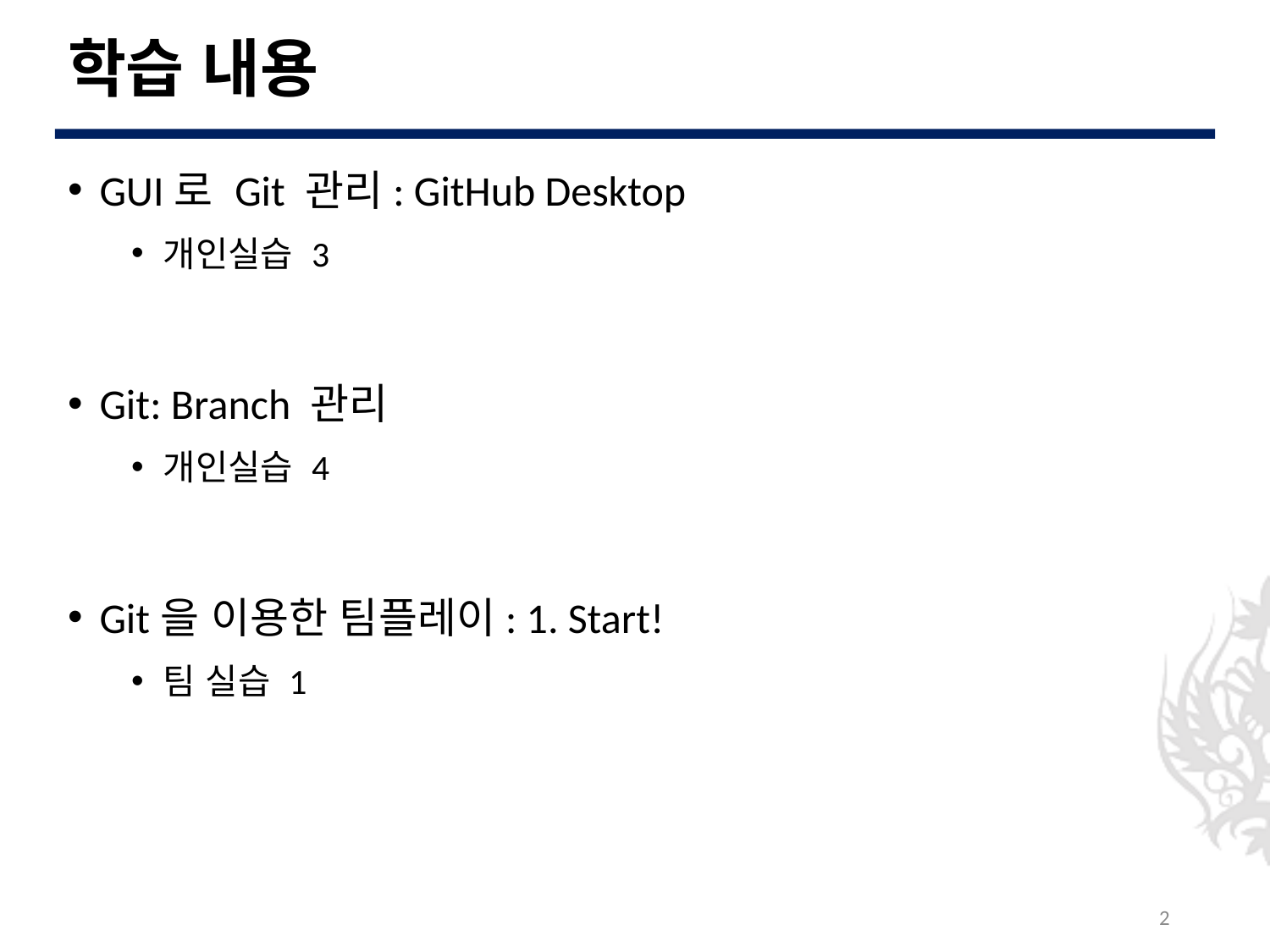

# 학습 내용
GUI로 Git 관리: GitHub Desktop
개인실습 3

Git: Branch 관리
개인실습 4

Git을 이용한 팀플레이: 1. Start!
팀 실습 1
2